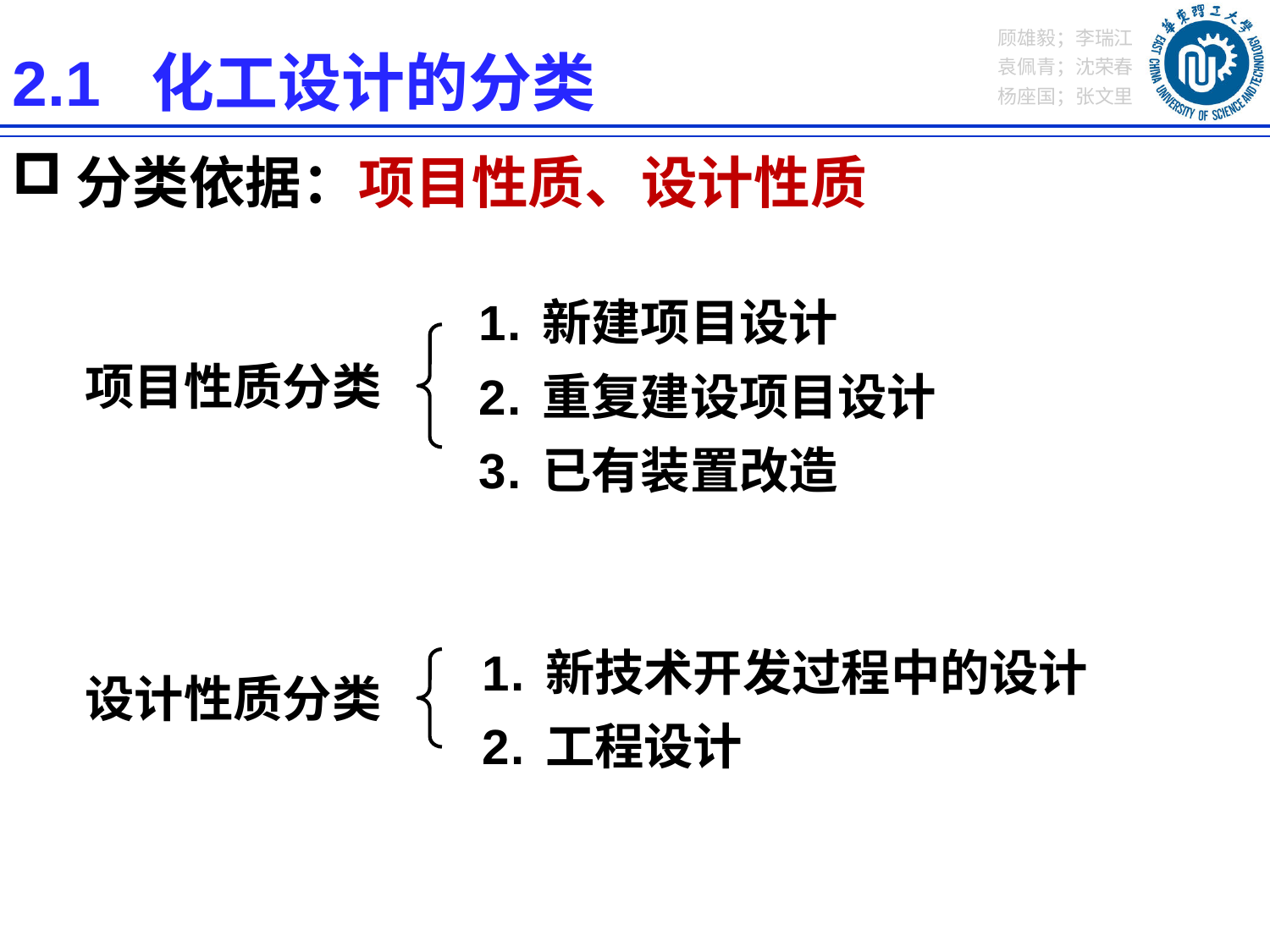

2.1  化工设计的分类
分类依据：项目性质、设计性质
新建项目设计
重复建设项目设计
已有装置改造

项目性质分类
新技术开发过程中的设计
工程设计

设计性质分类